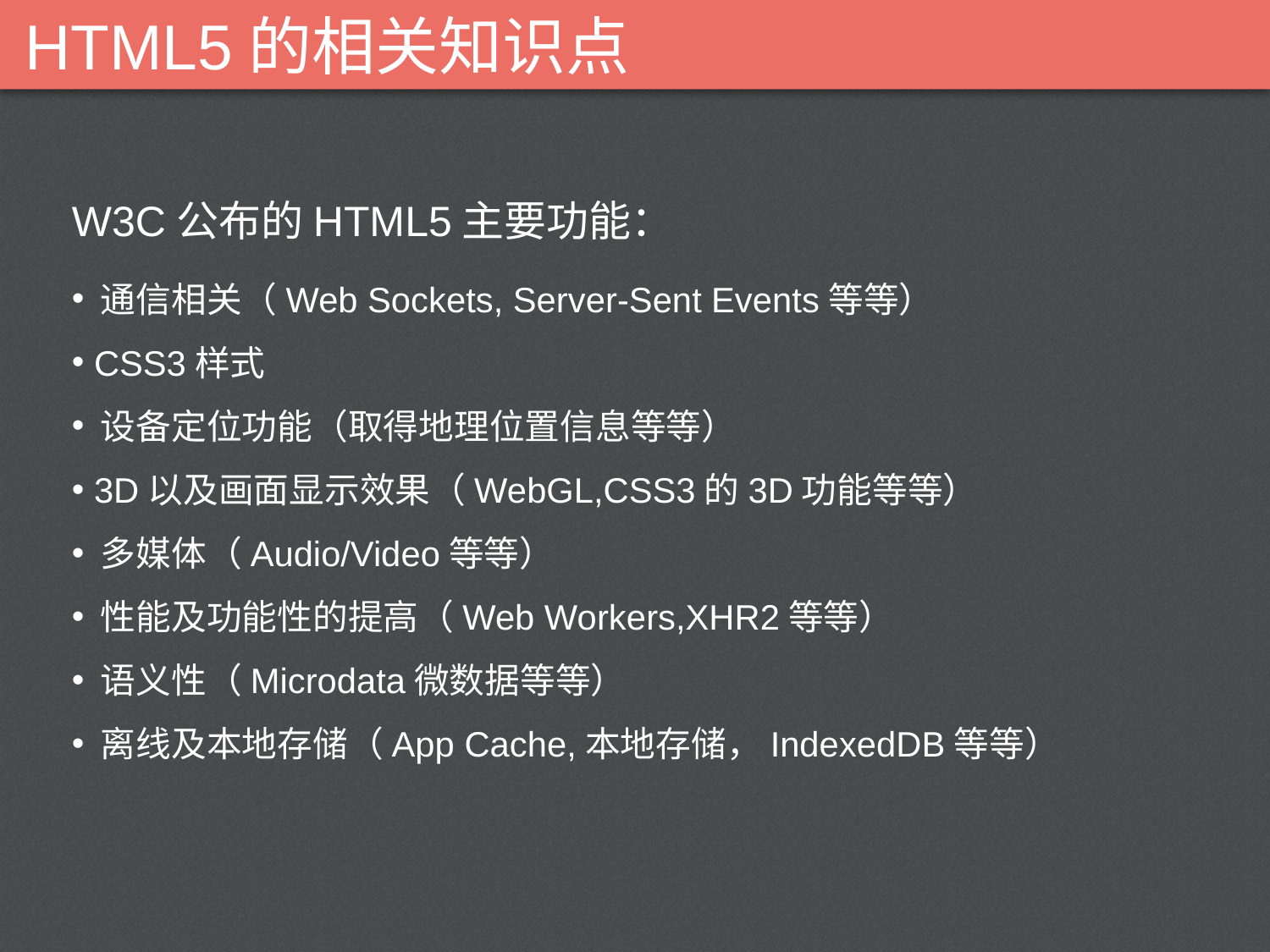

# HTML5的相关知识点
W3C公布的HTML5主要功能：
 通信相关（Web Sockets, Server-Sent Events等等）
 CSS3样式
 设备定位功能（取得地理位置信息等等）
 3D以及画面显示效果（WebGL,CSS3的3D功能等等）
 多媒体（Audio/Video等等）
 性能及功能性的提高（Web Workers,XHR2等等）
 语义性（Microdata微数据等等）
 离线及本地存储（App Cache,本地存储，IndexedDB等等）